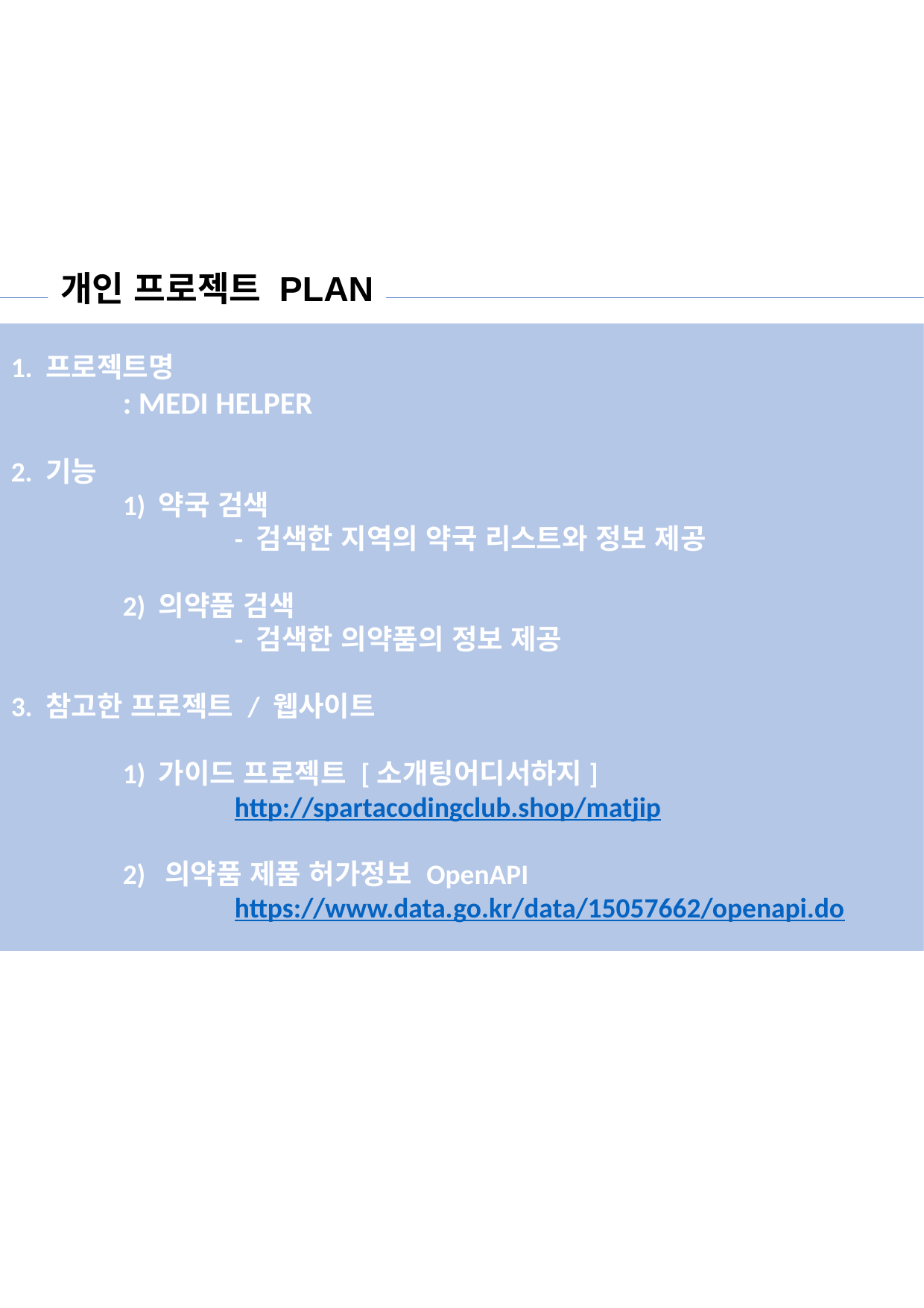

개인 프로젝트 PLAN

1. 프로젝트명
	: MEDI HELPER

2. 기능
	1) 약국 검색
		- 검색한 지역의 약국 리스트와 정보 제공

	2) 의약품 검색
		- 검색한 의약품의 정보 제공

3. 참고한 프로젝트 / 웹사이트

	1) 가이드 프로젝트 [소개팅어디서하지]
		http://spartacodingclub.shop/matjip

	2)  의약품 제품 허가정보 OpenAPI
		https://www.data.go.kr/data/15057662/openapi.do